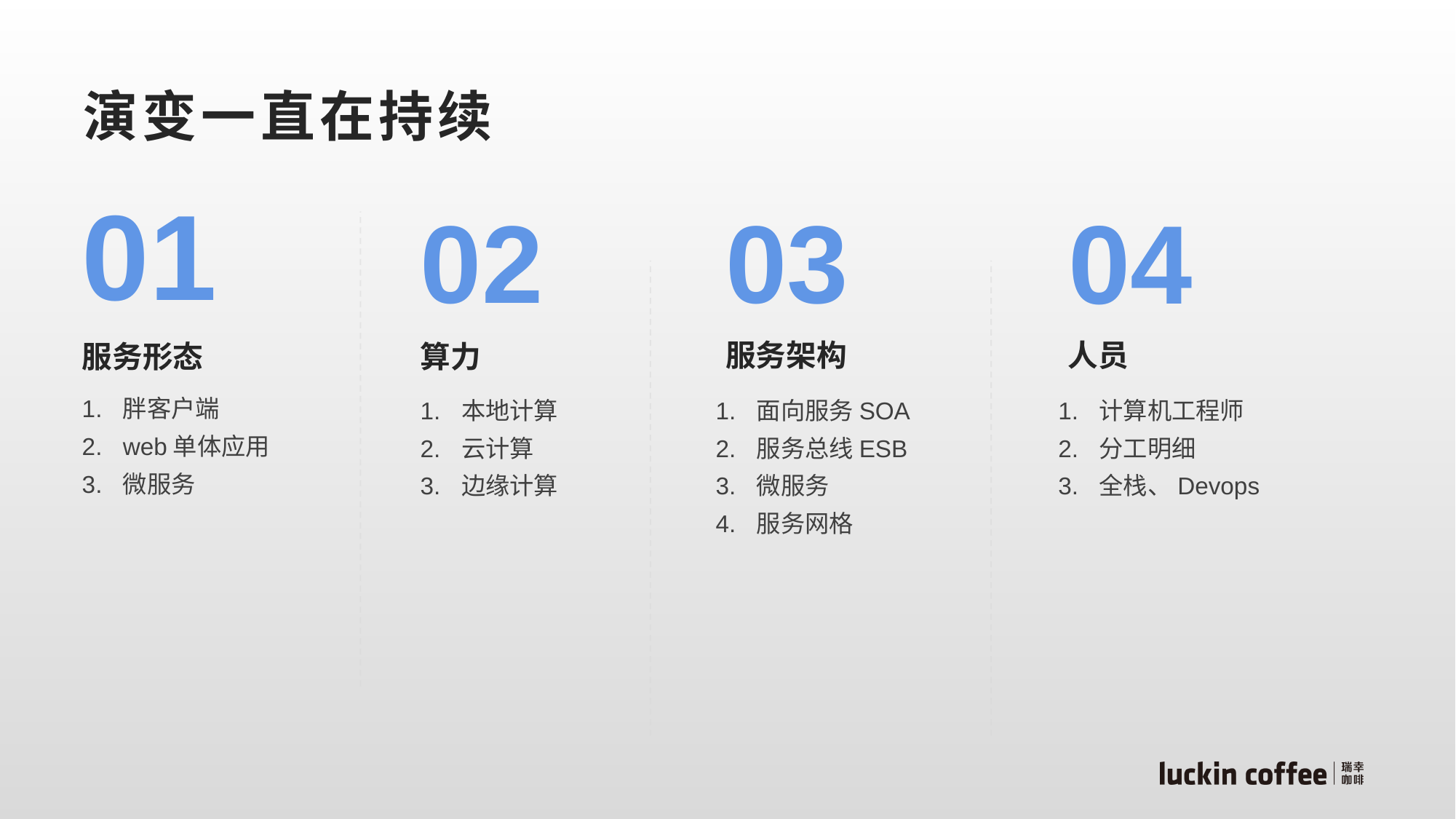

演变一直在持续
01
02
03
04
服务架构
人员
服务形态
算力
胖客户端
web单体应用
微服务
本地计算
云计算
边缘计算
面向服务SOA
服务总线ESB
微服务
服务网格
计算机工程师
分工明细
全栈、Devops